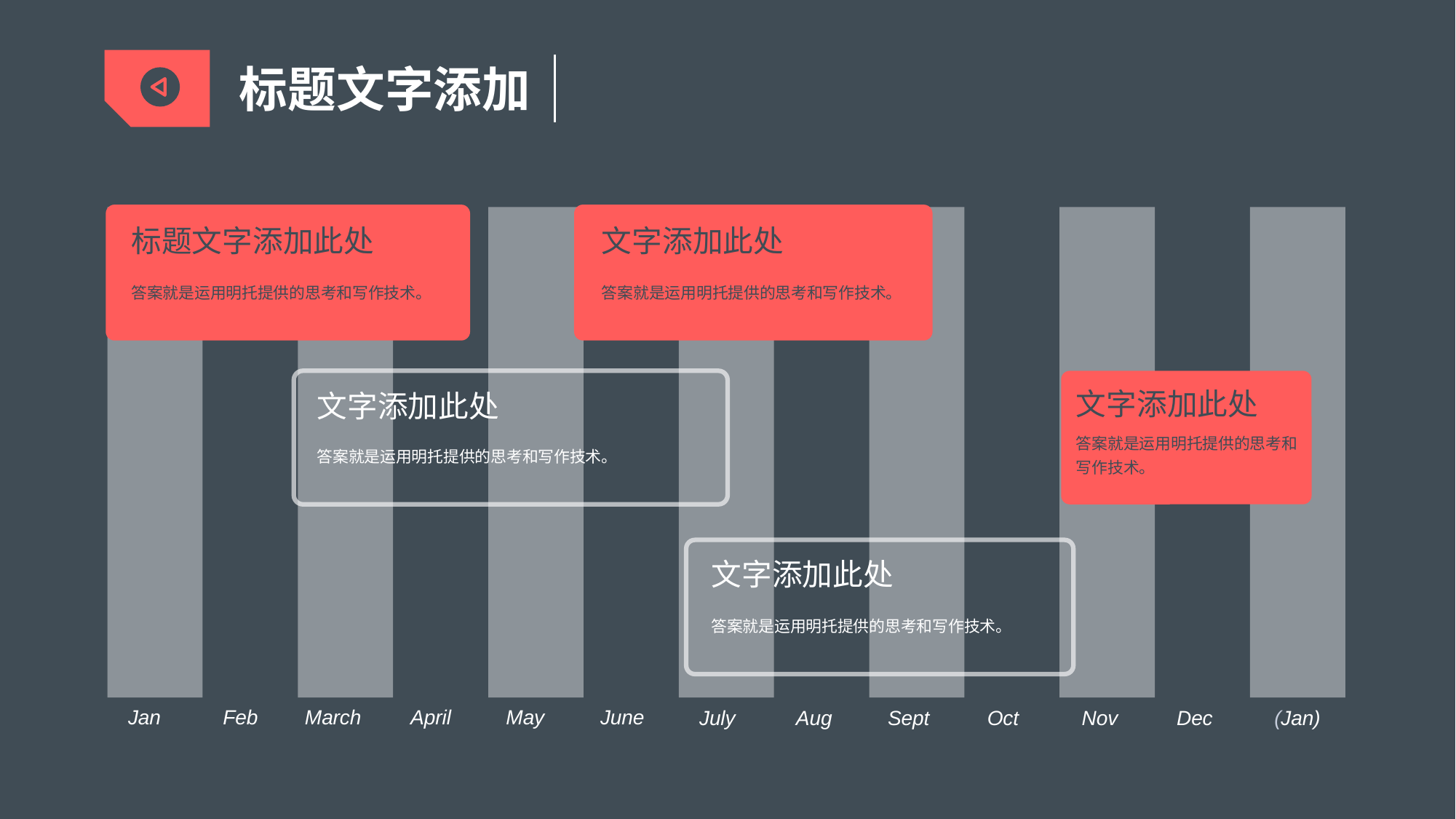

标题文字添加

标题文字添加此处
答案就是运用明托提供的思考和写作技术。

文字添加此处
答案就是运用明托提供的思考和写作技术。
|  |  |  |  |  |  |  |  |  |  |  |  |  |
| --- | --- | --- | --- | --- | --- | --- | --- | --- | --- | --- | --- | --- |

文字添加此处
答案就是运用明托提供的思考和写作技术。

文字添加此处
答案就是运用明托提供的思考和写作技术。

文字添加此处
答案就是运用明托提供的思考和写作技术。
Jan
Feb
March
April
May
June
July
Aug
Sept
Oct
Nov
Dec
(Jan)